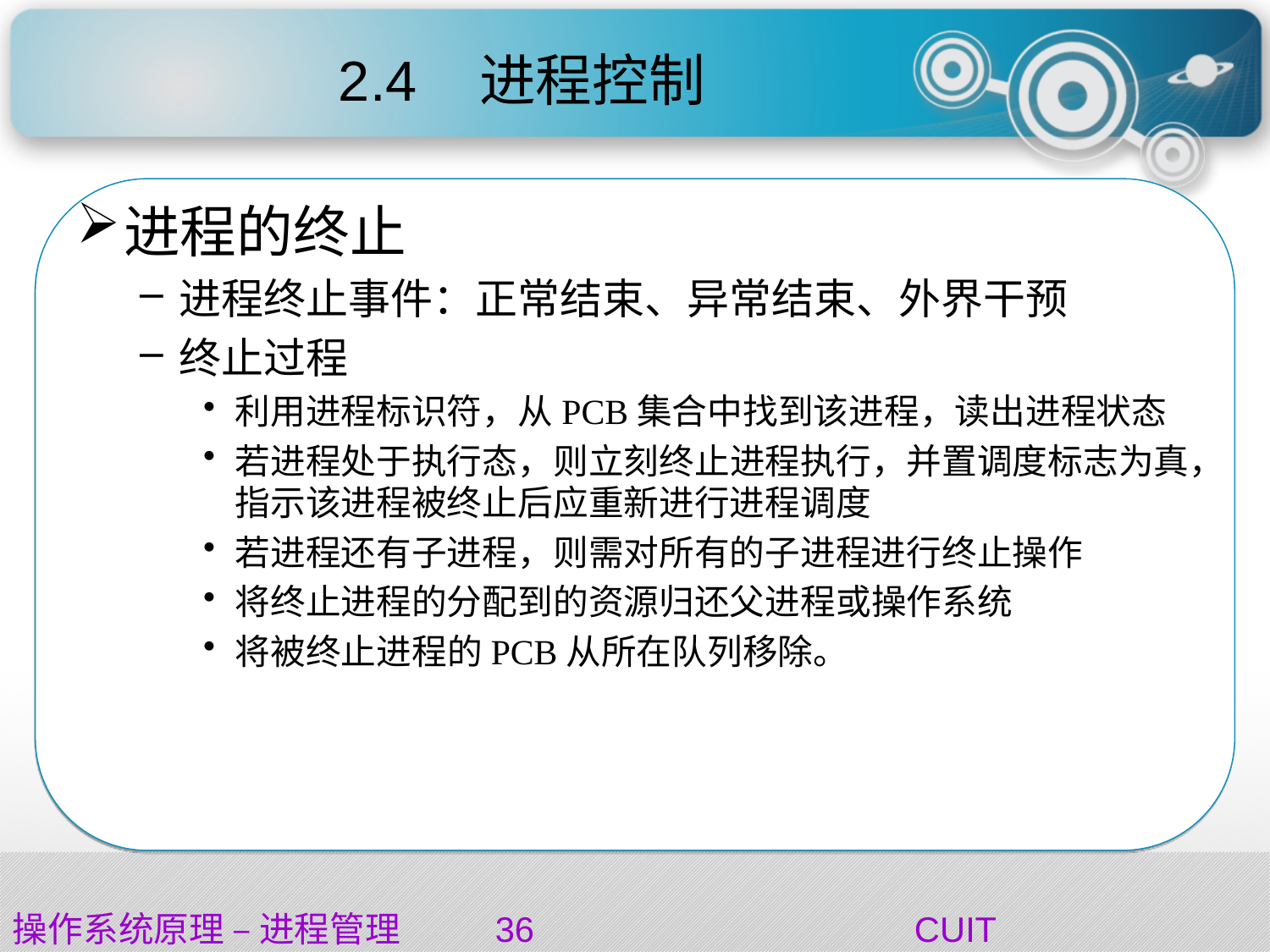

# 2.4	 进程控制
进程的终止
进程终止事件：正常结束、异常结束、外界干预
终止过程
利用进程标识符，从PCB集合中找到该进程，读出进程状态
若进程处于执行态，则立刻终止进程执行，并置调度标志为真，指示该进程被终止后应重新进行进程调度
若进程还有子进程，则需对所有的子进程进行终止操作
将终止进程的分配到的资源归还父进程或操作系统
将被终止进程的PCB从所在队列移除。